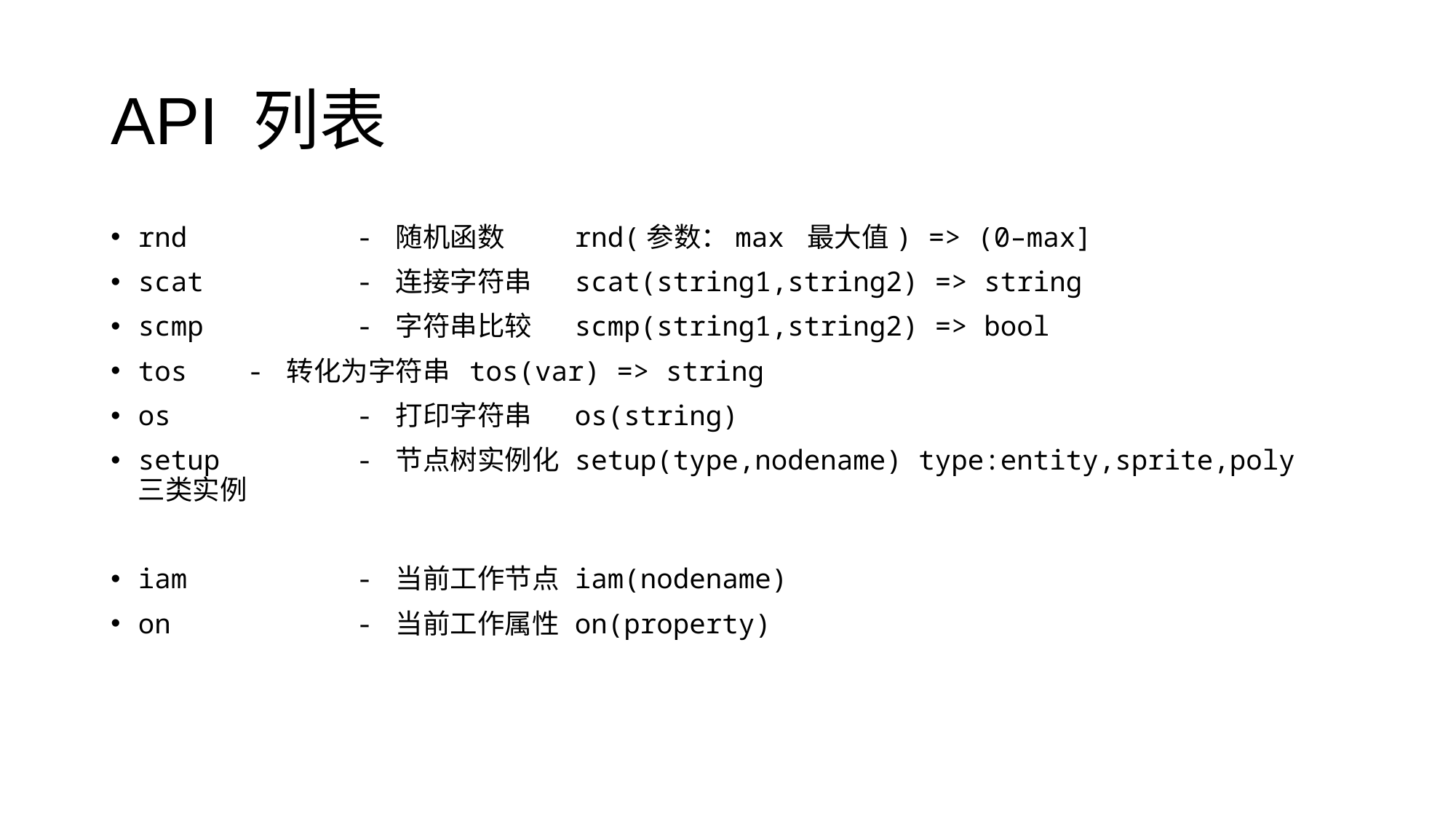

# API 列表
rnd		- 随机函数 	rnd(参数：max 最大值) => (0–max]
scat		- 连接字符串	scat(string1,string2) => string
scmp		- 字符串比较	scmp(string1,string2) => bool
tos   	- 转化为字符串  tos(var) => string
os		- 打印字符串	os(string)
setup		- 节点树实例化	setup(type,nodename) type:entity,sprite,poly 三类实例

iam		- 当前工作节点	iam(nodename)
on		- 当前工作属性	on(property)